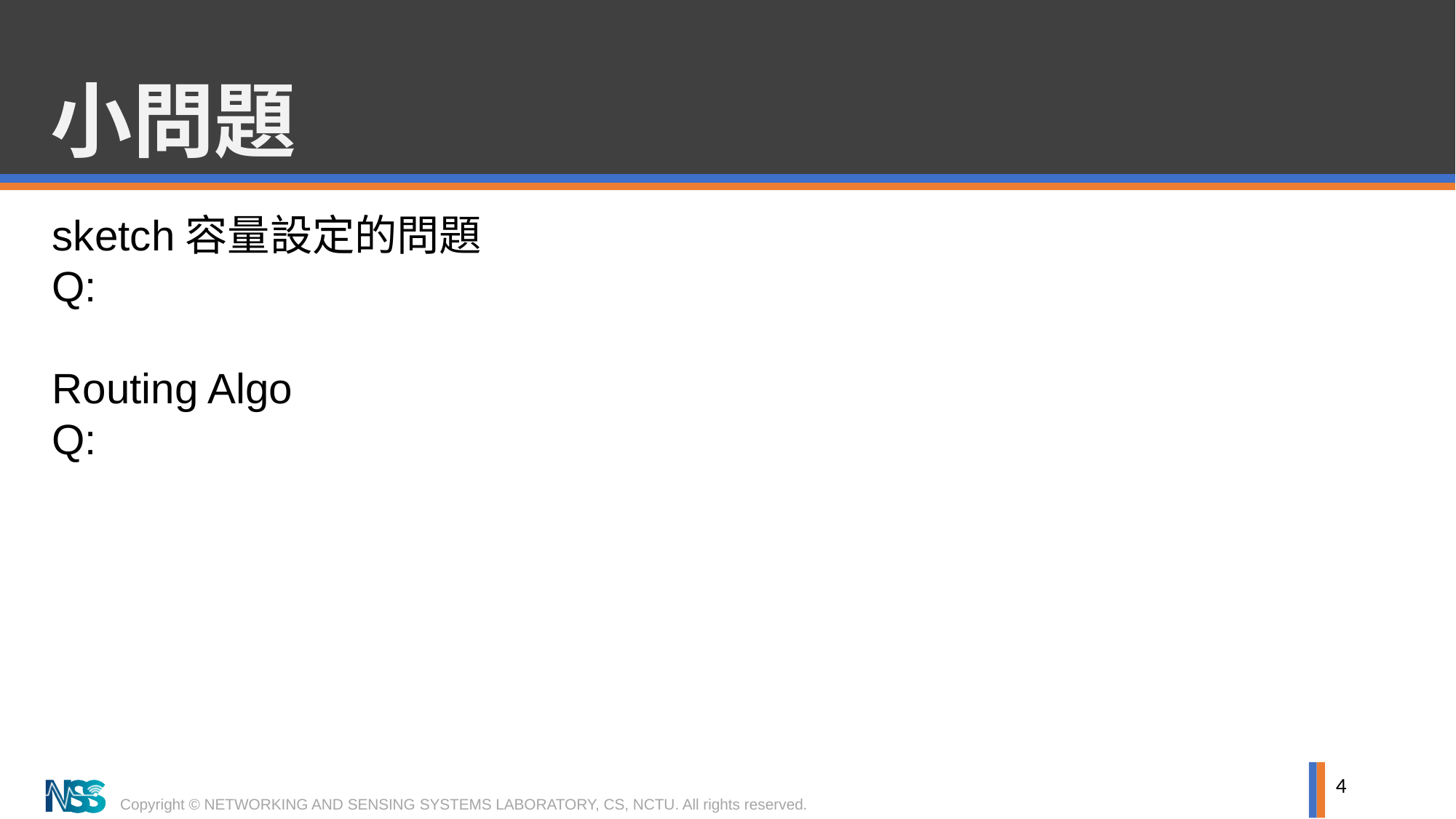

# 小問題
sketch容量設定的問題
Q:
Routing Algo
Q:

4